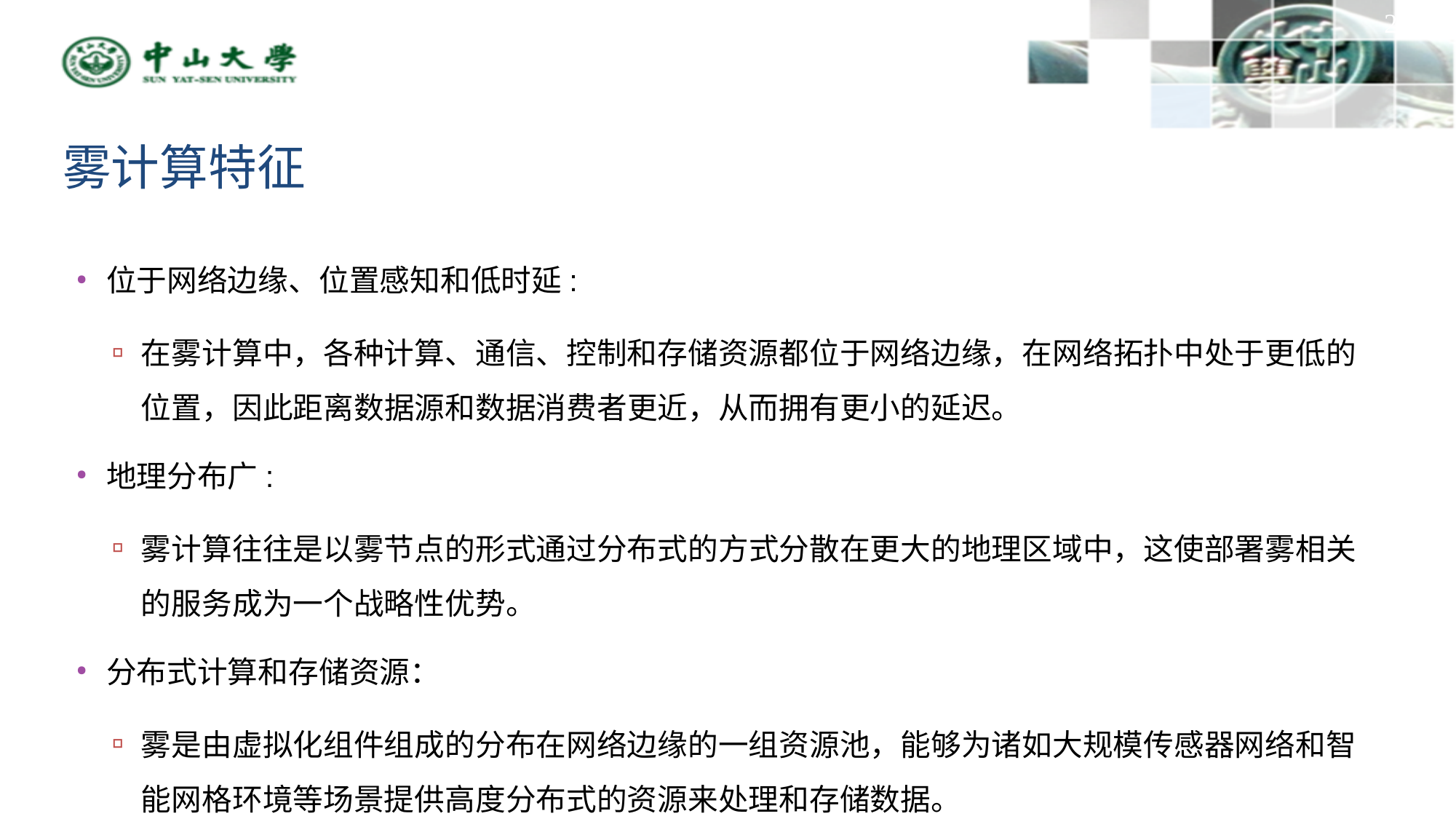

22
# 雾计算特征
位于网络边缘、位置感知和低时延:
在雾计算中，各种计算、通信、控制和存储资源都位于网络边缘，在网络拓扑中处于更低的位置，因此距离数据源和数据消费者更近，从而拥有更小的延迟。
地理分布广:
雾计算往往是以雾节点的形式通过分布式的方式分散在更大的地理区域中，这使部署雾相关的服务成为一个战略性优势。
分布式计算和存储资源：
雾是由虚拟化组件组成的分布在网络边缘的一组资源池，能够为诸如大规模传感器网络和智能网格环境等场景提供高度分布式的资源来处理和存储数据。